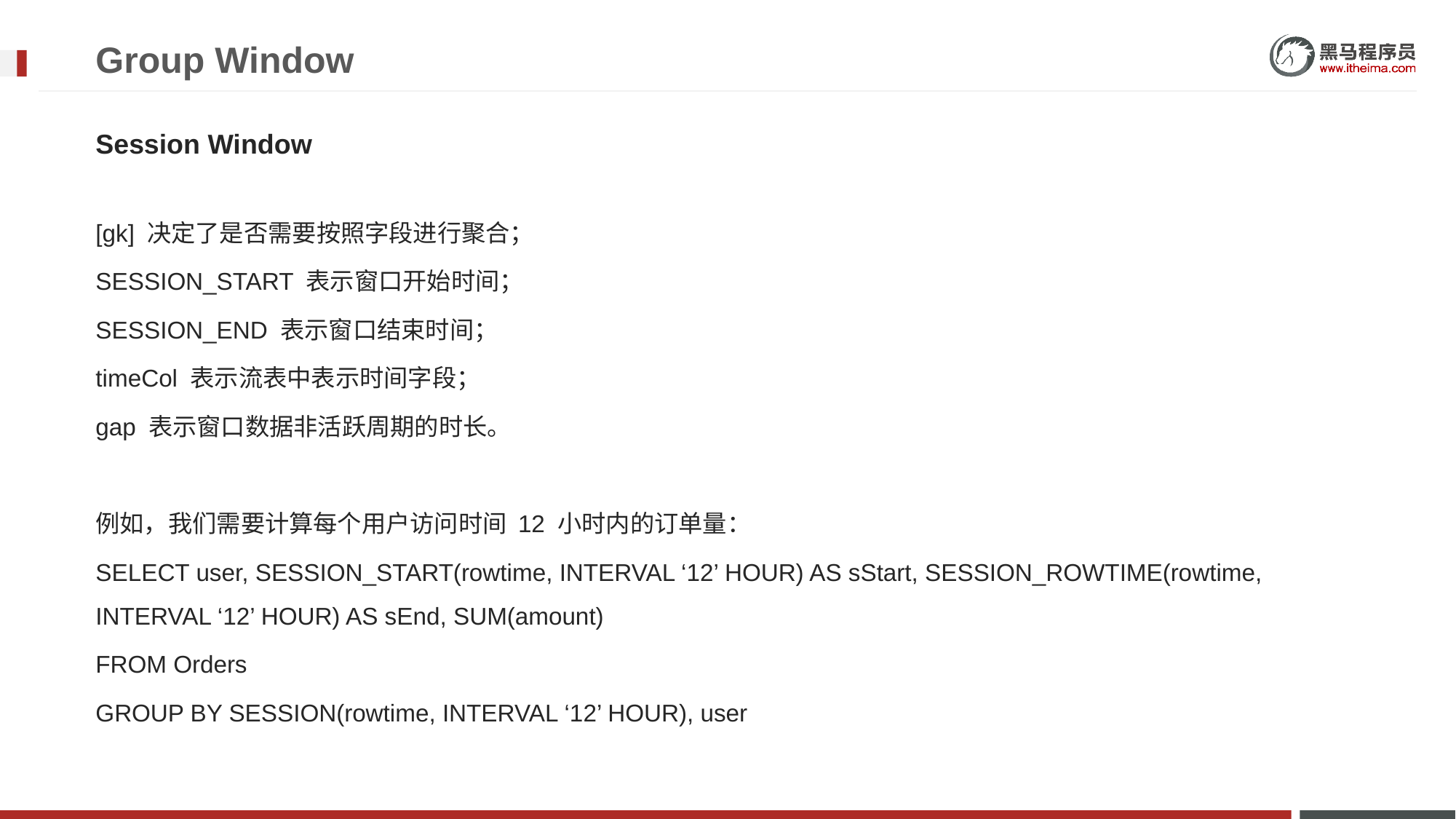

# Group Window
Session Window
[gk] 决定了是否需要按照字段进行聚合；
SESSION_START 表示窗口开始时间；
SESSION_END 表示窗口结束时间；
timeCol 表示流表中表示时间字段；
gap 表示窗口数据非活跃周期的时长。

例如，我们需要计算每个用户访问时间 12 小时内的订单量：
SELECT user, SESSION_START(rowtime, INTERVAL ‘12’ HOUR) AS sStart, SESSION_ROWTIME(rowtime, INTERVAL ‘12’ HOUR) AS sEnd, SUM(amount)
FROM Orders
GROUP BY SESSION(rowtime, INTERVAL ‘12’ HOUR), user